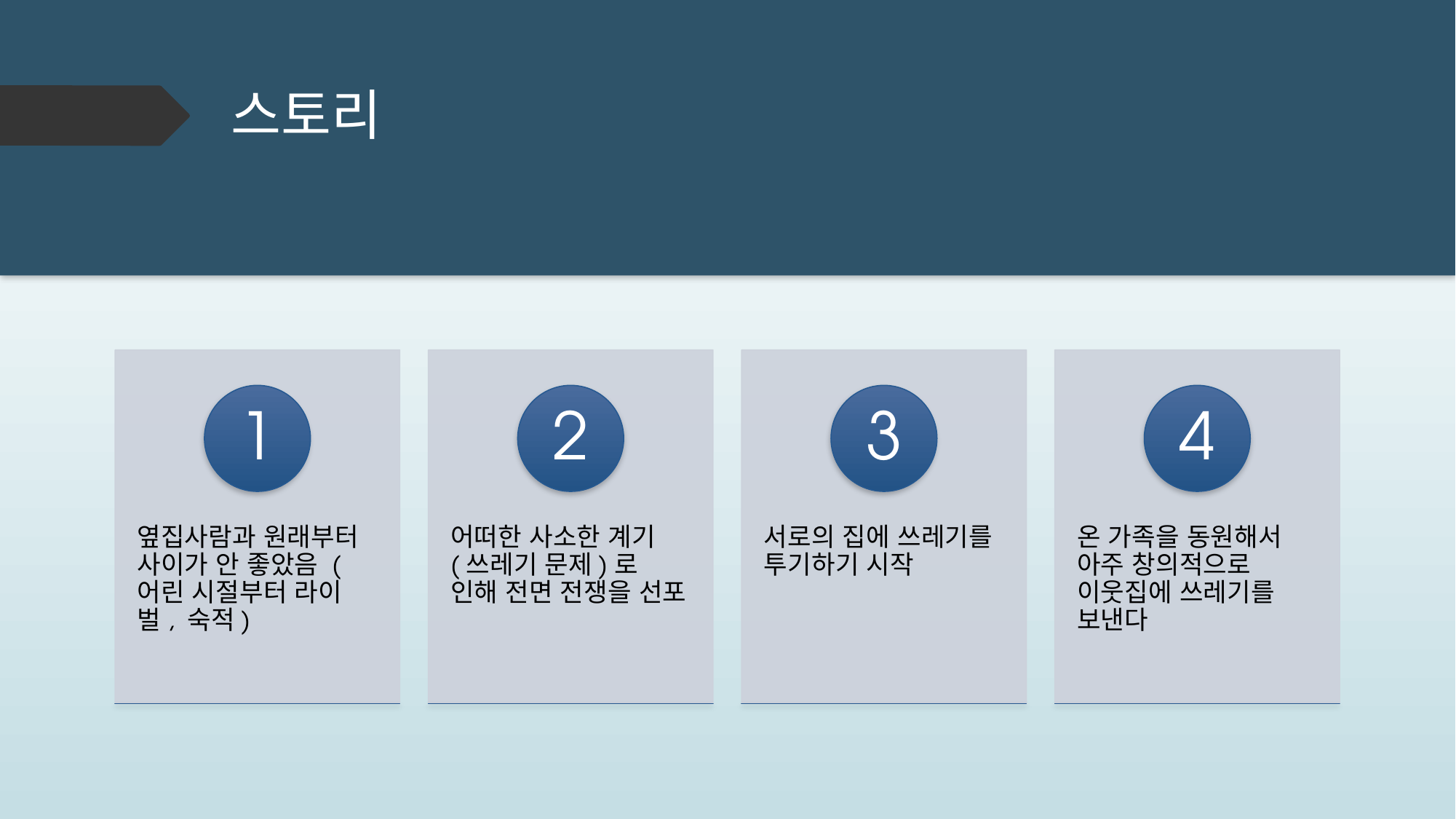

# 스토리

옆집사람과 원래부터 사이가 안 좋았음 (어린 시절부터 라이벌, 숙적)
1
어떠한 사소한 계기(쓰레기 문제)로 인해 전면 전쟁을 선포
2
서로의 집에 쓰레기를 투기하기 시작
3
온 가족을 동원해서 아주 창의적으로 이웃집에 쓰레기를 보낸다
4